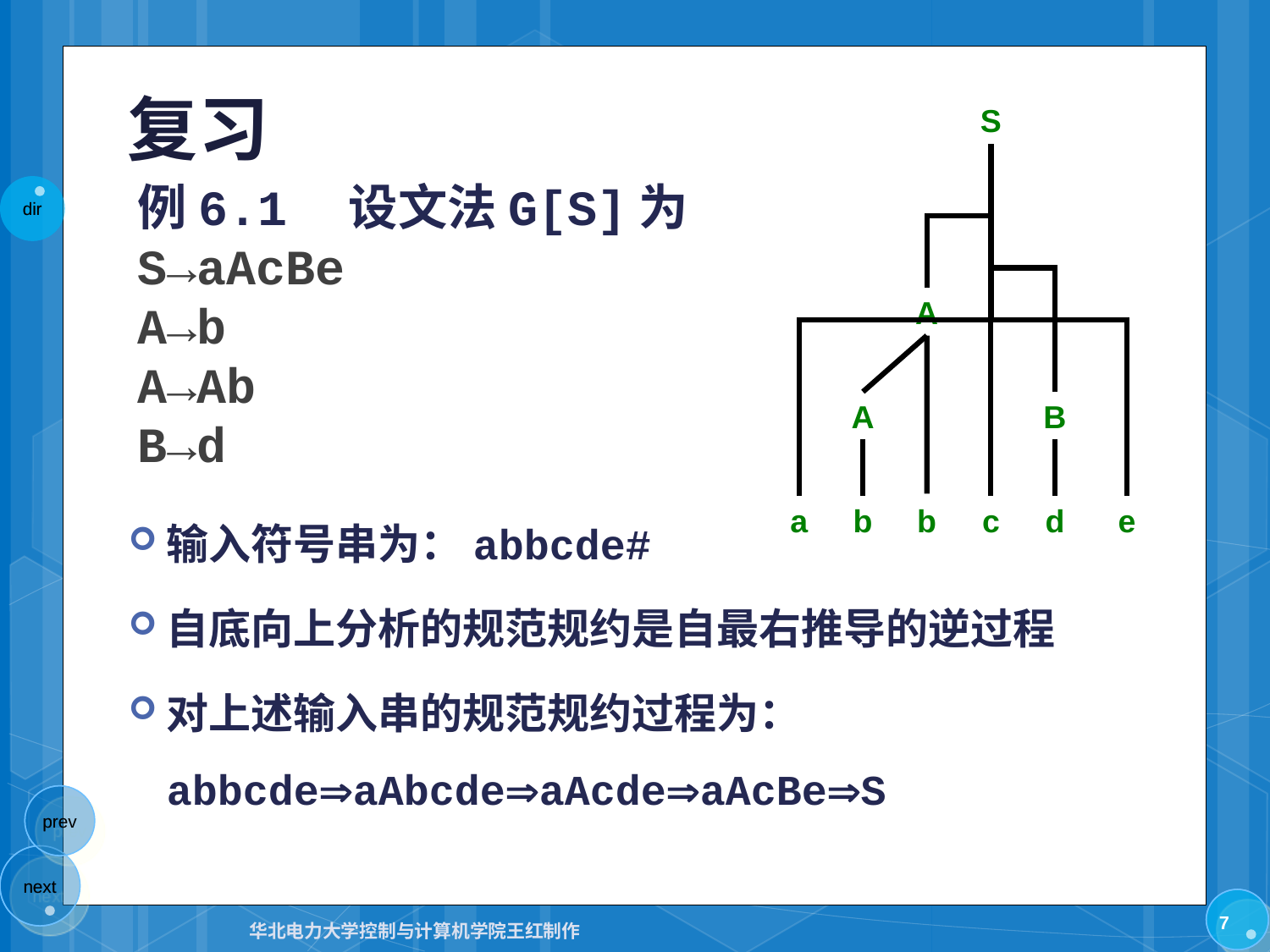

# 复习
S
例6.1　设文法G[S]为
S→aAcBe
A→b
A→Ab
B→d
A
A
B
输入符号串为：abbcde#
自底向上分析的规范规约是自最右推导的逆过程
对上述输入串的规范规约过程为：
abbcde⇒aAbcde⇒aAcde⇒aAcBe⇒S
a
b
b
c
d
e
7
华北电力大学控制与计算机学院王红制作